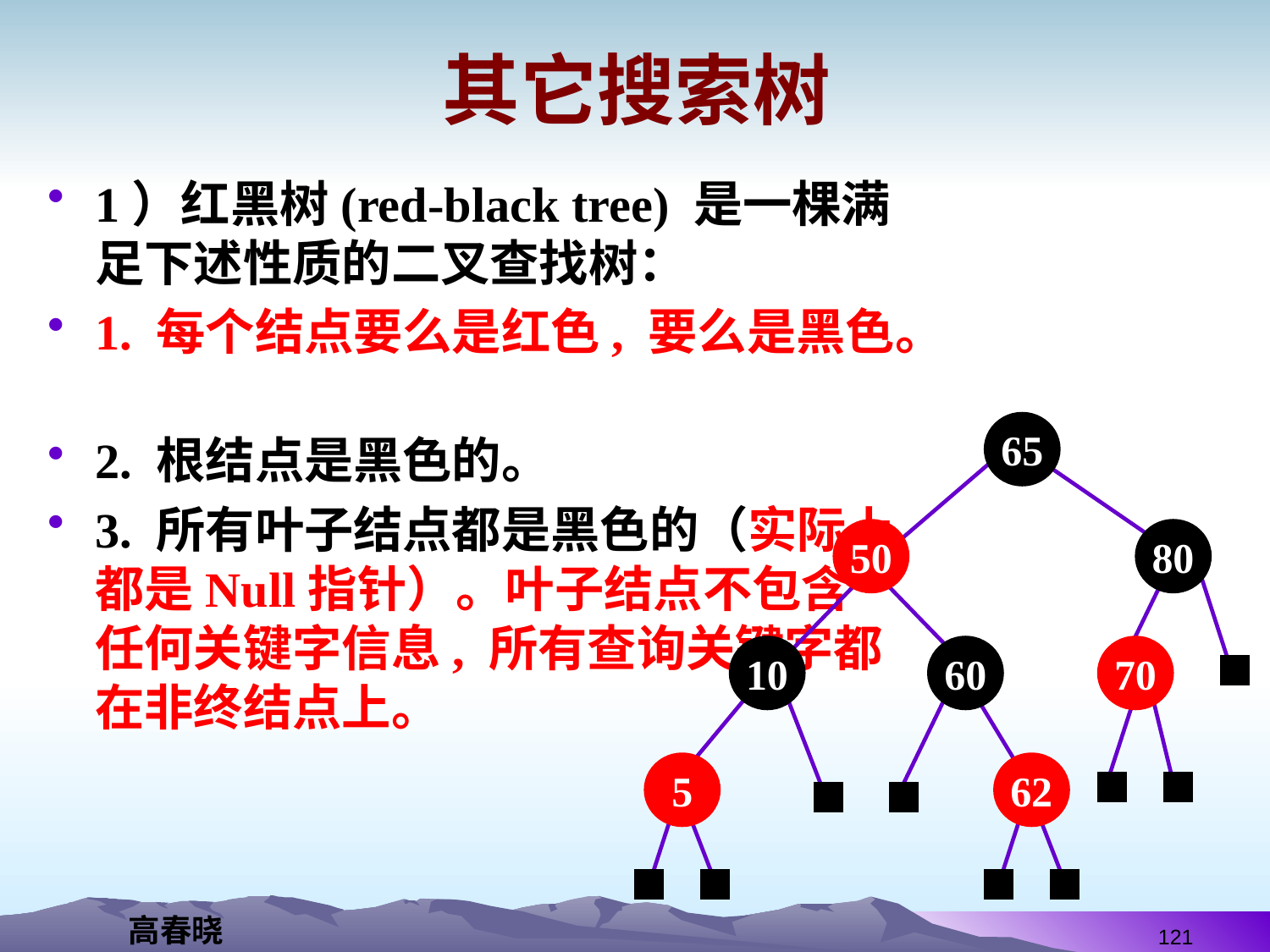

# 其它搜索树
1）红黑树(red-black tree) 是一棵满足下述性质的二叉查找树：
1. 每个结点要么是红色, 要么是黑色。
2. 根结点是黑色的。
3. 所有叶子结点都是黑色的（实际上都是Null指针）。叶子结点不包含任何关键字信息, 所有查询关键字都在非终结点上。
65

50
80

10
60
70

5
62

121